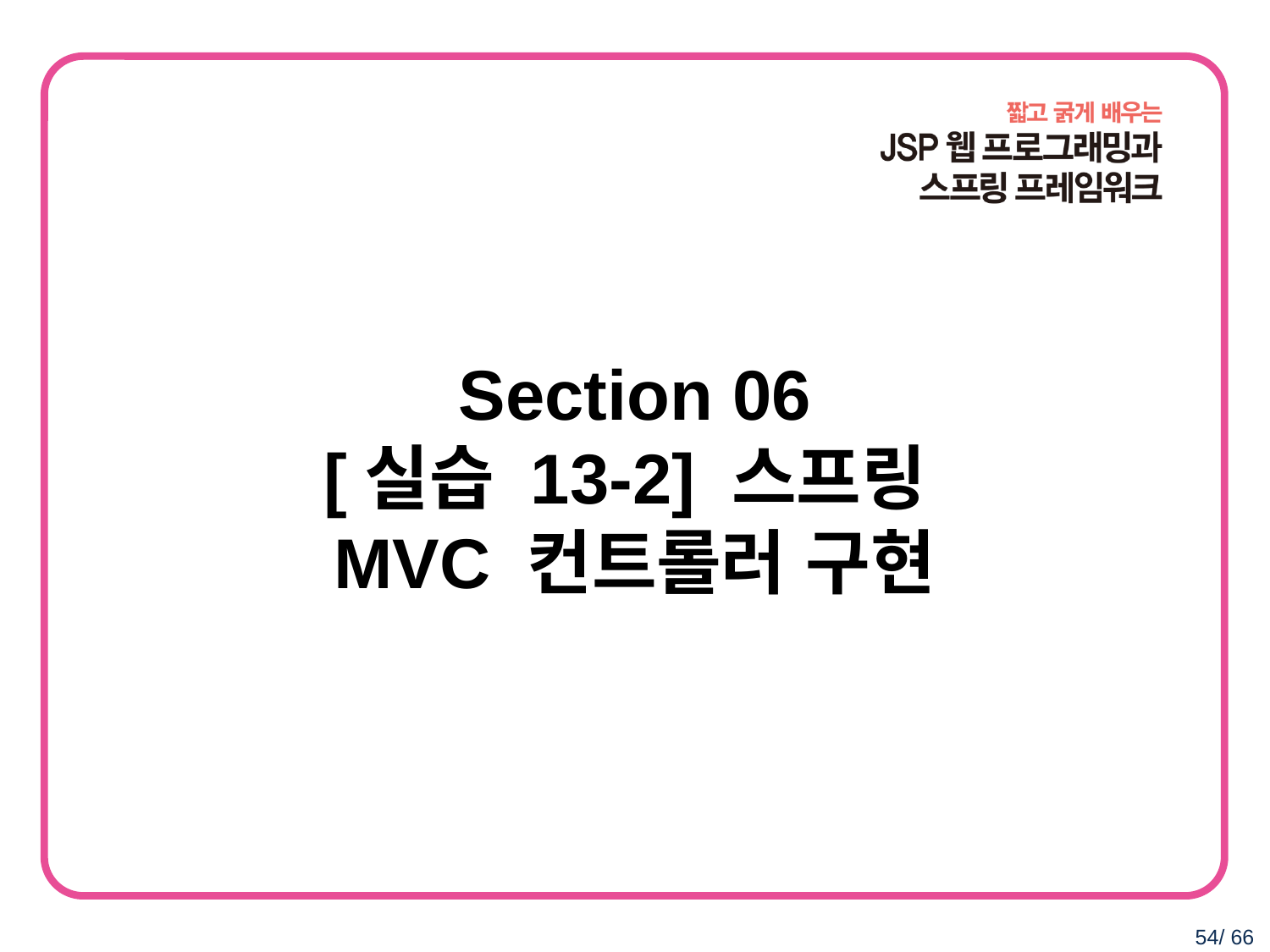

Section 06
[실습 13-2] 스프링
MVC 컨트롤러 구현